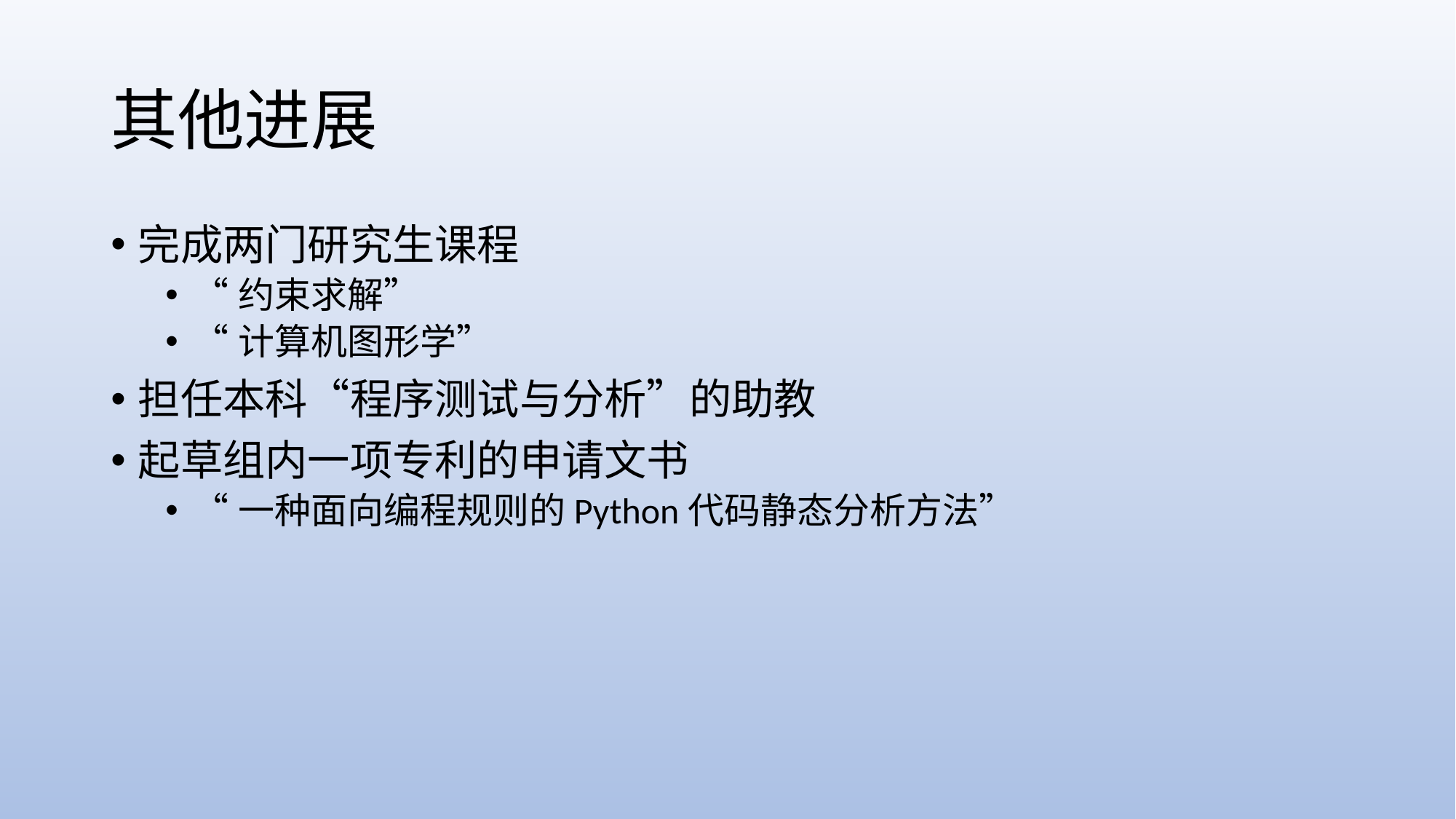

# 其他进展
完成两门研究生课程
“约束求解”
“计算机图形学”
担任本科“程序测试与分析”的助教
起草组内一项专利的申请文书
“一种面向编程规则的Python代码静态分析方法”